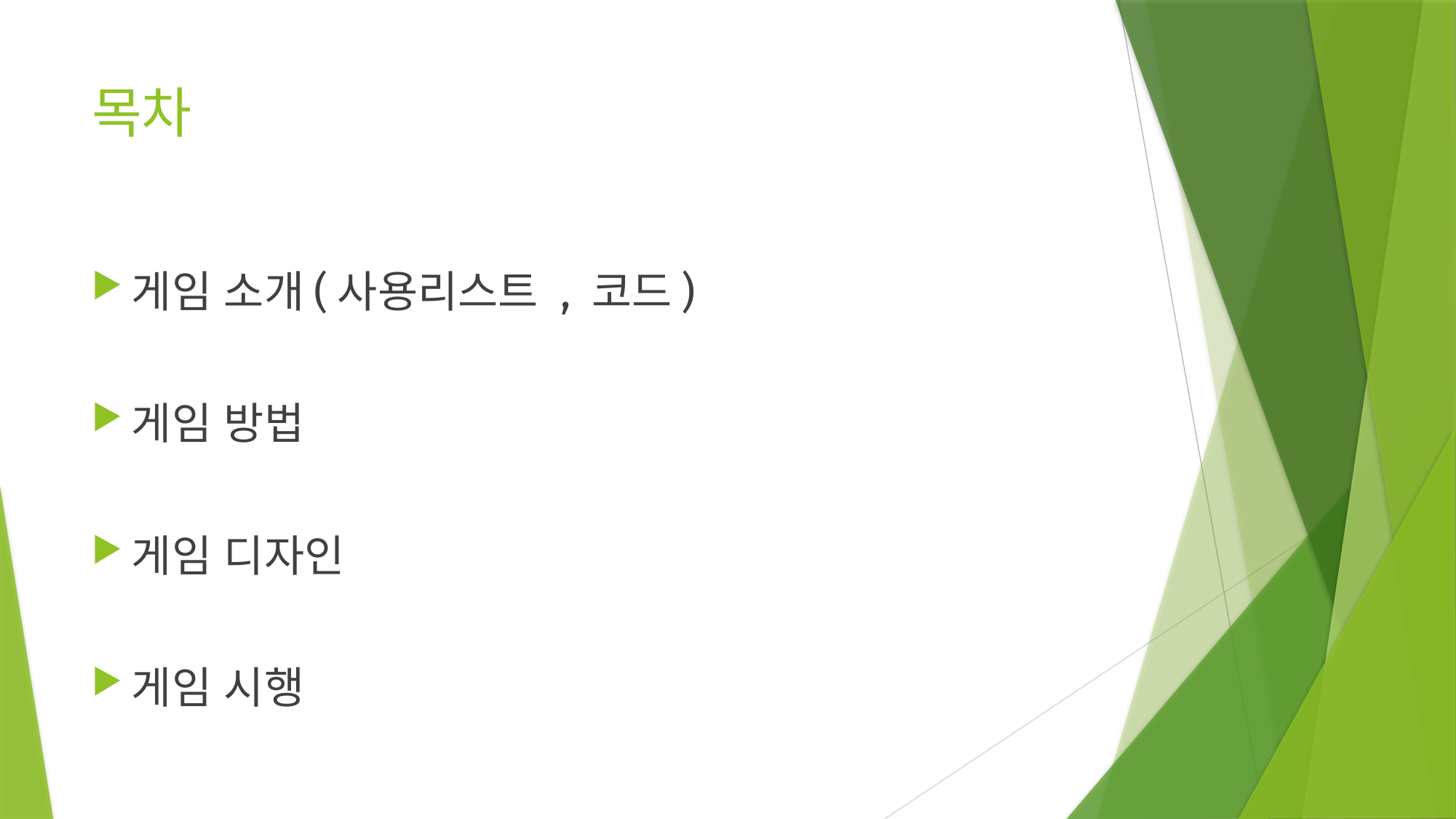

# 목차
게임 소개(사용리스트 , 코드)

게임 방법

게임 디자인

게임 시행